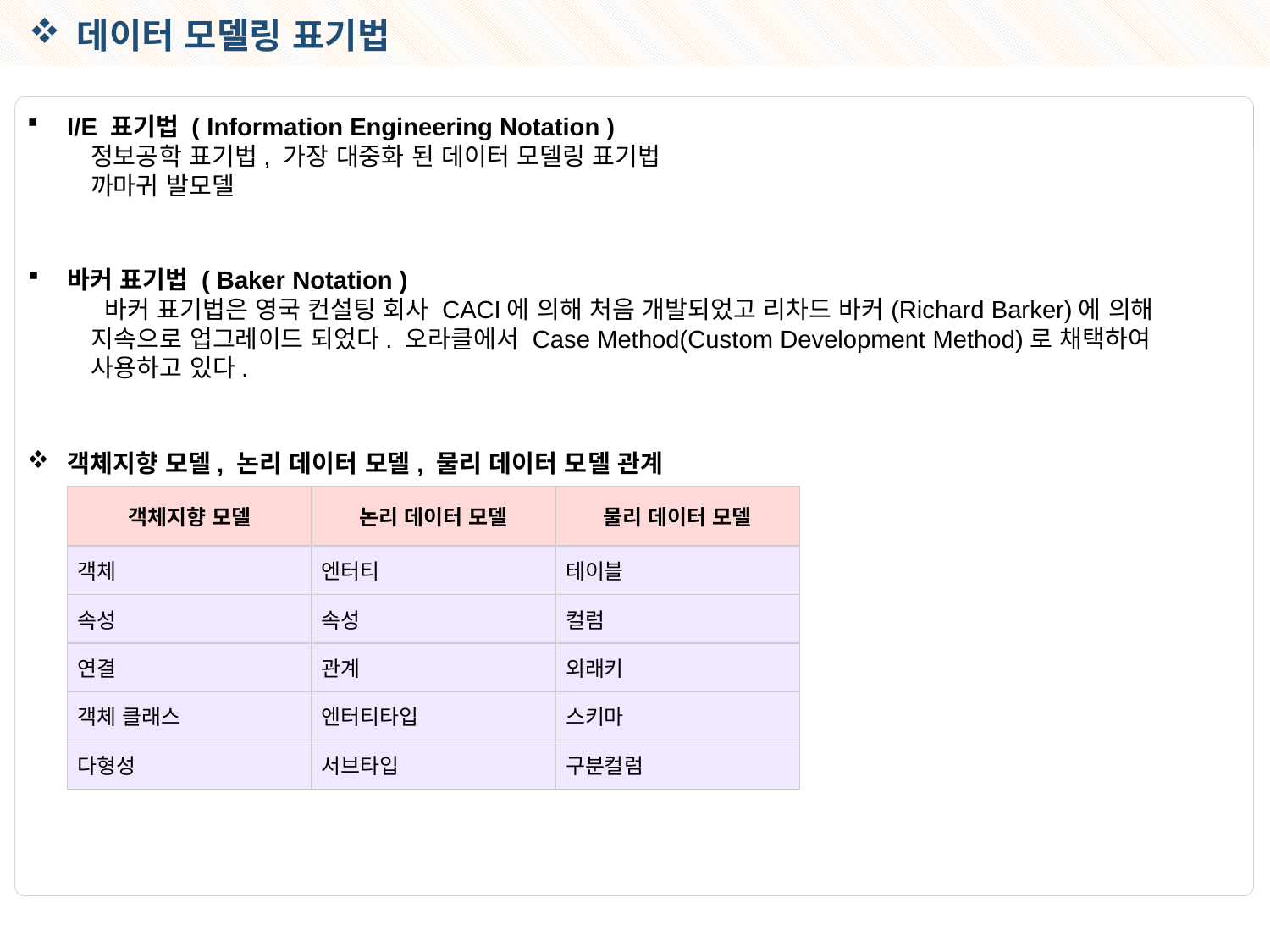

데이터 모델링 표기법
I/E 표기법 ( Information Engineering Notation )
정보공학 표기법, 가장 대중화 된 데이터 모델링 표기법
까마귀 발모델
바커 표기법 ( Baker Notation )
 바커 표기법은 영국 컨설팅 회사 CACI에 의해 처음 개발되었고 리차드 바커(Richard Barker)에 의해 지속으로 업그레이드 되었다. 오라클에서 Case Method(Custom Development Method)로 채택하여 사용하고 있다.
객체지향 모델, 논리 데이터 모델, 물리 데이터 모델 관계
| 객체지향 모델 | 논리 데이터 모델 | 물리 데이터 모델 |
| --- | --- | --- |
| 객체 | 엔터티 | 테이블 |
| 속성 | 속성 | 컬럼 |
| 연결 | 관계 | 외래키 |
| 객체 클래스 | 엔터티타입 | 스키마 |
| 다형성 | 서브타입 | 구분컬럼 |